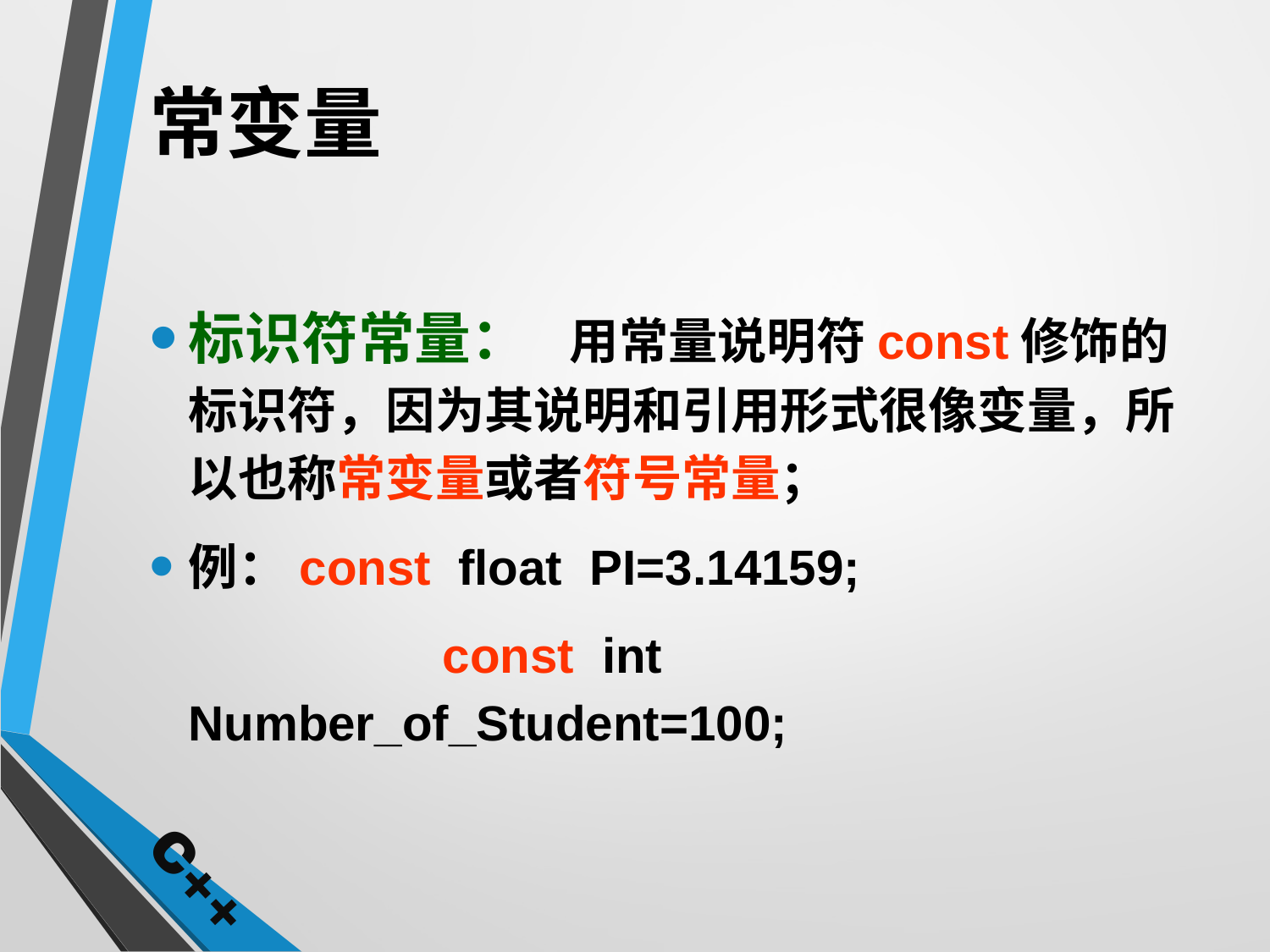

# 常变量
标识符常量：	用常量说明符const修饰的标识符，因为其说明和引用形式很像变量，所以也称常变量或者符号常量；
例：const  float  PI=3.14159;
			const  int  Number_of_Student=100;